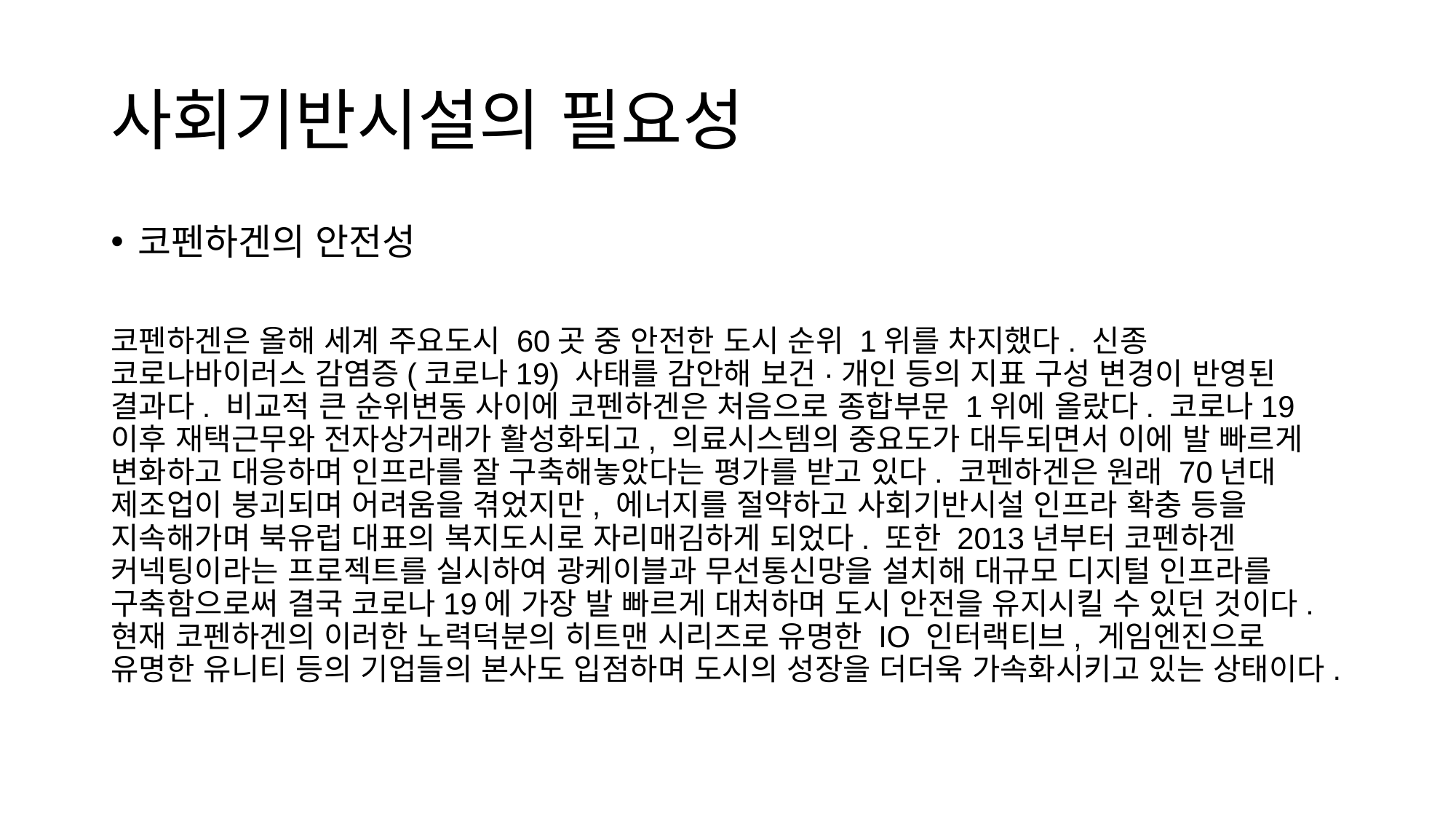

# 사회기반시설의 필요성
코펜하겐의 안전성

코펜하겐은 올해 세계 주요도시 60곳 중 안전한 도시 순위 1위를 차지했다. 신종 코로나바이러스 감염증(코로나19) 사태를 감안해 보건·개인 등의 지표 구성 변경이 반영된 결과다. 비교적 큰 순위변동 사이에 코펜하겐은 처음으로 종합부문 1위에 올랐다. 코로나19 이후 재택근무와 전자상거래가 활성화되고, 의료시스템의 중요도가 대두되면서 이에 발 빠르게 변화하고 대응하며 인프라를 잘 구축해놓았다는 평가를 받고 있다. 코펜하겐은 원래 70년대 제조업이 붕괴되며 어려움을 겪었지만, 에너지를 절약하고 사회기반시설 인프라 확충 등을 지속해가며 북유럽 대표의 복지도시로 자리매김하게 되었다. 또한 2013년부터 코펜하겐 커넥팅이라는 프로젝트를 실시하여 광케이블과 무선통신망을 설치해 대규모 디지털 인프라를 구축함으로써 결국 코로나19에 가장 발 빠르게 대처하며 도시 안전을 유지시킬 수 있던 것이다. 현재 코펜하겐의 이러한 노력덕분의 히트맨 시리즈로 유명한 IO 인터랙티브, 게임엔진으로 유명한 유니티 등의 기업들의 본사도 입점하며 도시의 성장을 더더욱 가속화시키고 있는 상태이다.